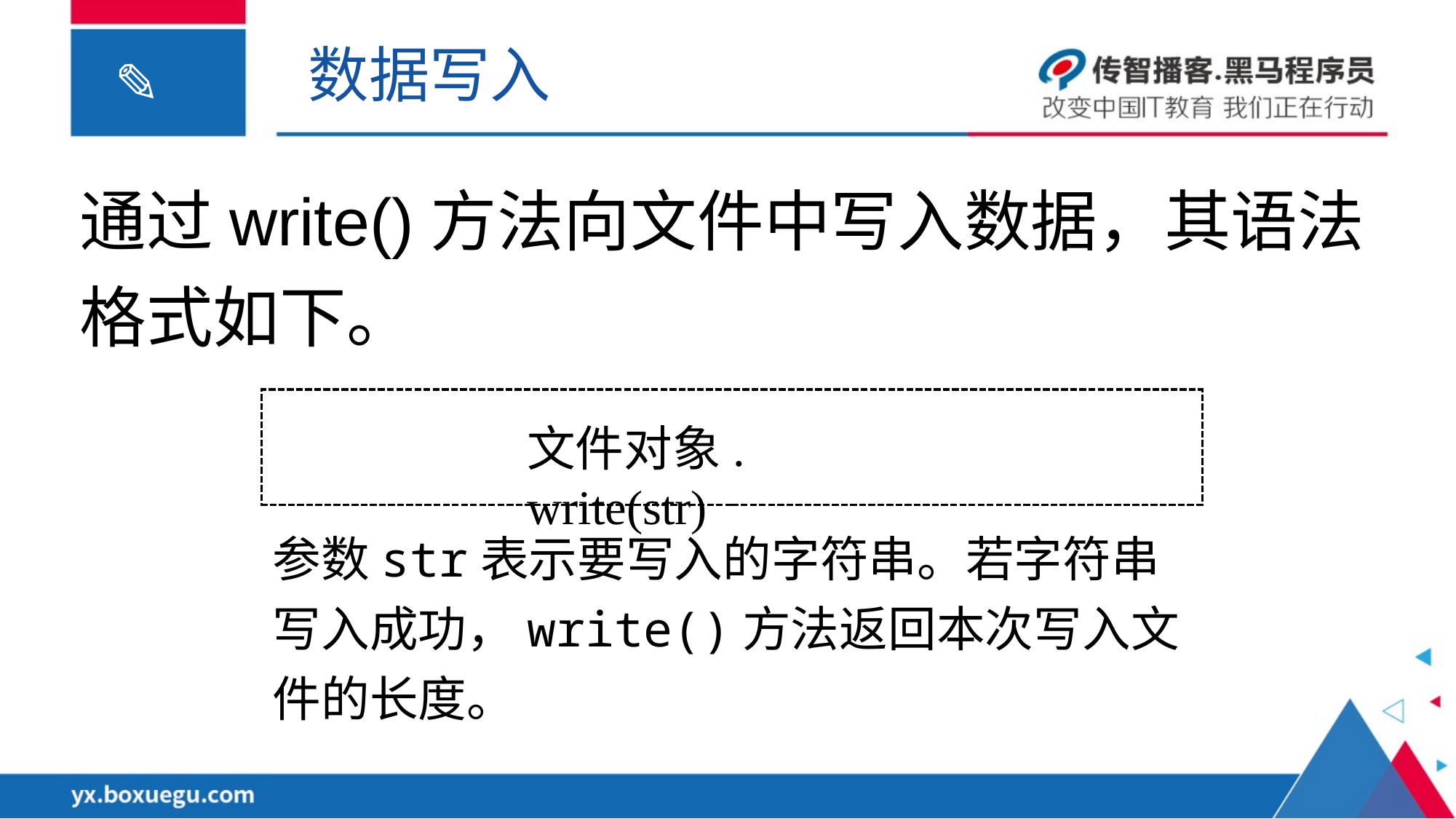

数据写入
通过write()方法向文件中写入数据，其语法格式如下。

文件对象. write(str)
参数str表示要写入的字符串。若字符串写入成功，write()方法返回本次写入文件的长度。